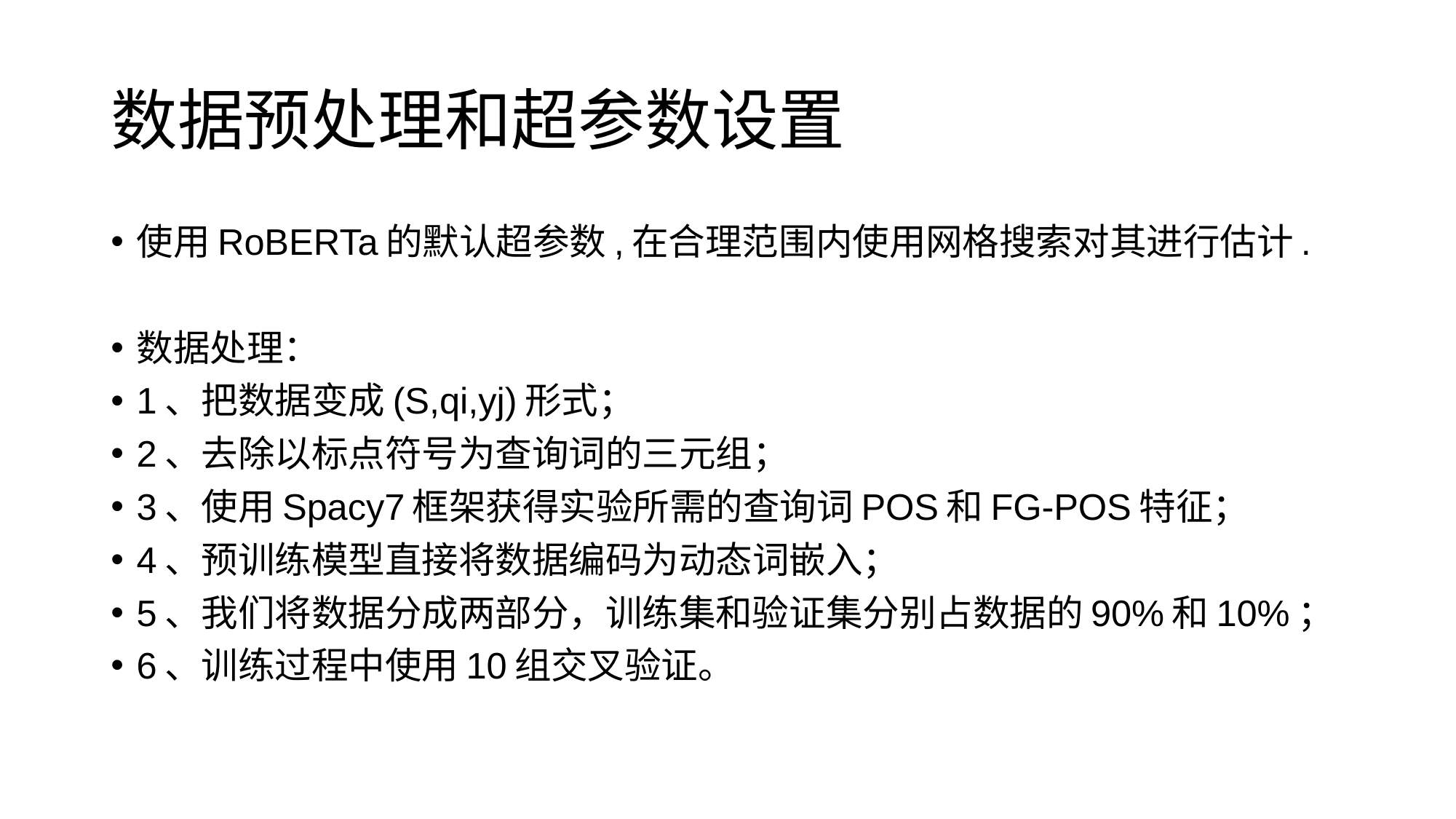

# 数据预处理和超参数设置
使用RoBERTa的默认超参数,在合理范围内使用网格搜索对其进行估计.

数据处理：
1、把数据变成(S,qi,yj)形式；
2、去除以标点符号为查询词的三元组；
3、使用Spacy7框架获得实验所需的查询词POS和FG-POS特征；
4、预训练模型直接将数据编码为动态词嵌入；
5、我们将数据分成两部分，训练集和验证集分别占数据的90%和10%；
6、训练过程中使用10组交叉验证。